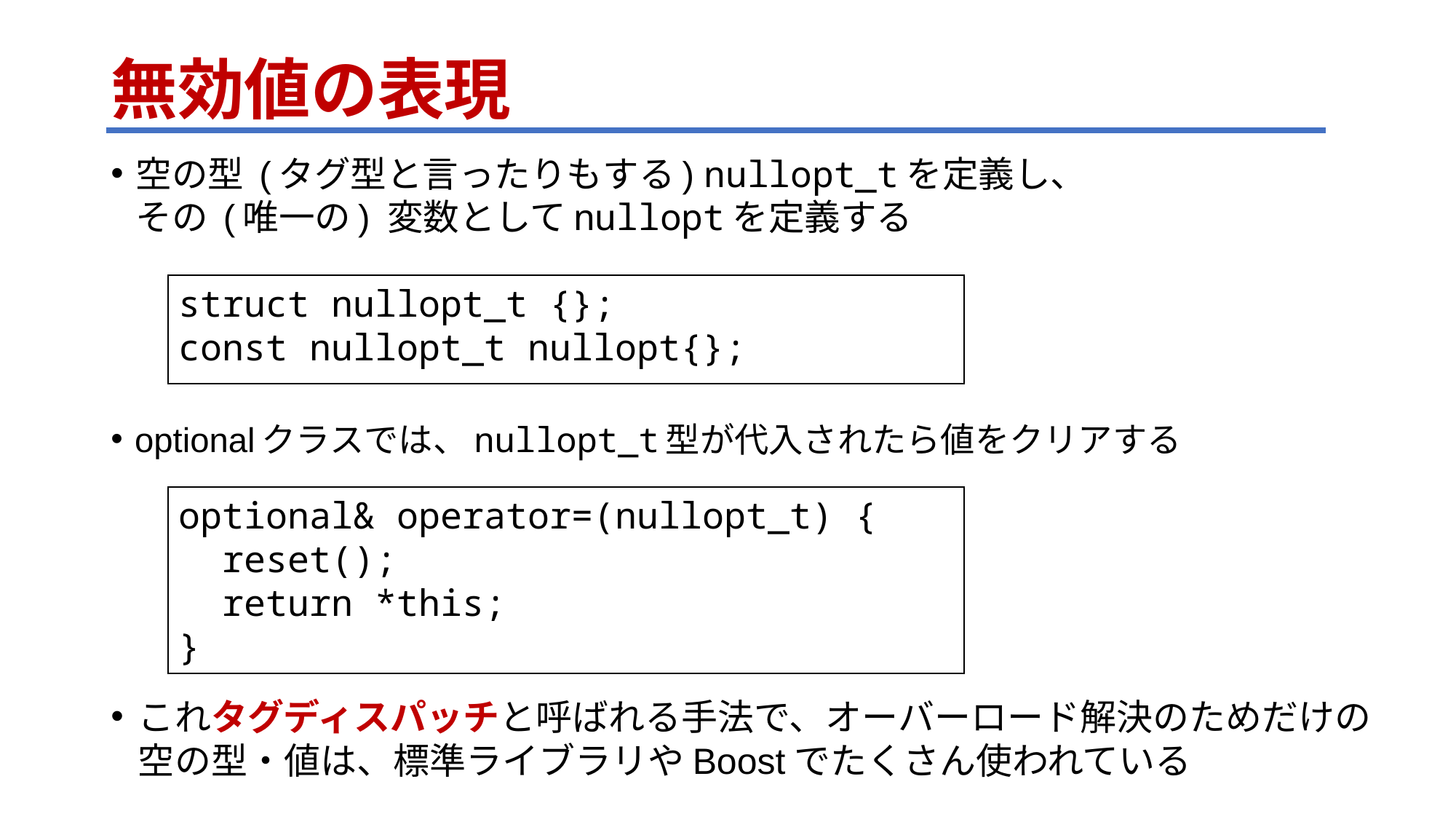

# 無効値の表現
空の型 (タグ型と言ったりもする) nullopt_tを定義し、
その (唯一の) 変数としてnulloptを定義する
struct nullopt_t {};
const nullopt_t nullopt{};
optionalクラスでは、nullopt_t型が代入されたら値をクリアする
optional& operator=(nullopt_t) {
  reset();
  return *this;
}
これタグディスパッチと呼ばれる手法で、オーバーロード解決のためだけの
空の型・値は、標準ライブラリやBoostでたくさん使われている